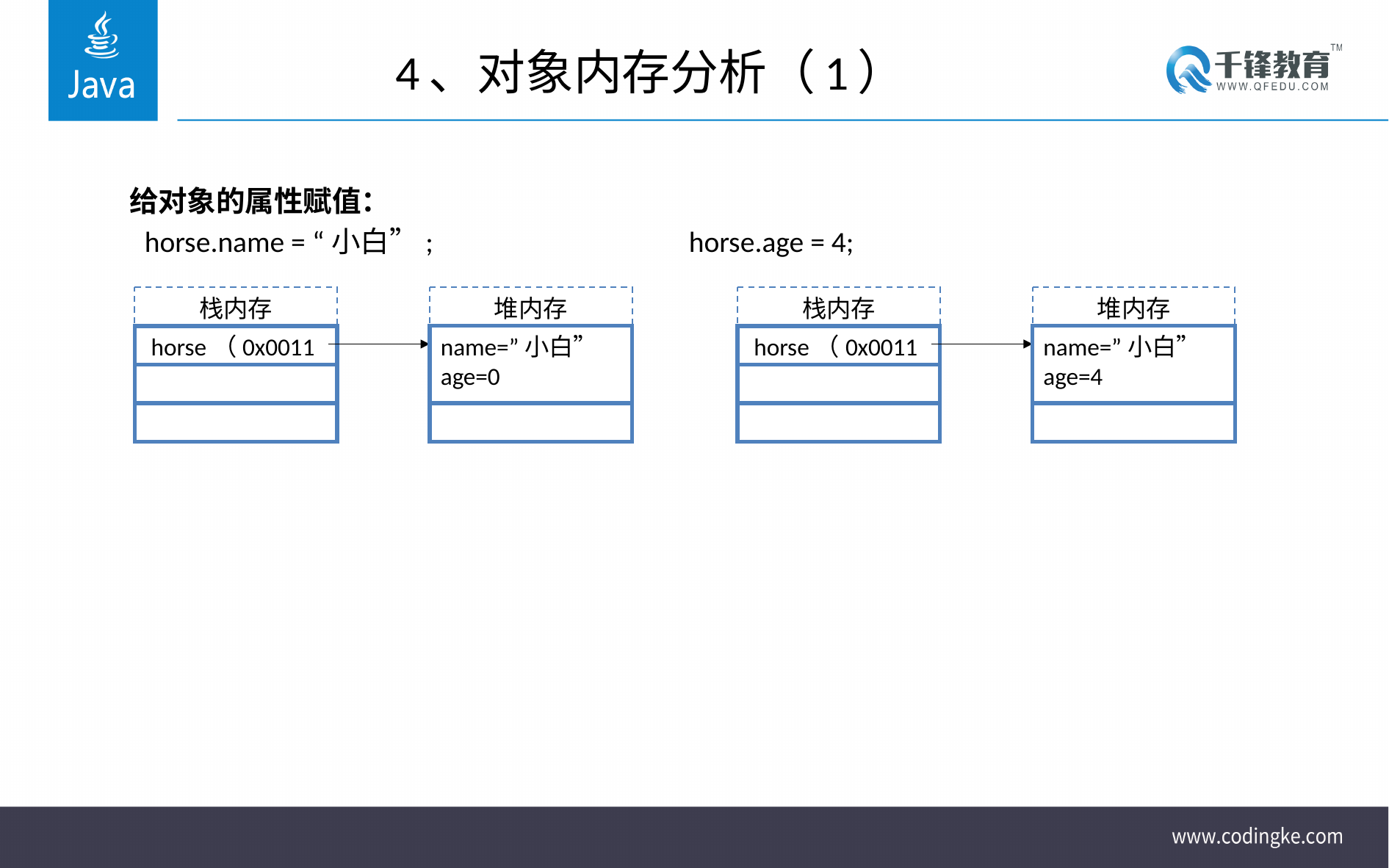

# 4、对象内存分析（1）
      给对象的属性赋值：
	 horse.name = “小白”; 			horse.age = 4;

栈内存
horse（0x0011）

堆内存
name=”小白”
age=0

栈内存
horse（0x0011）

堆内存
name=”小白”
age=4